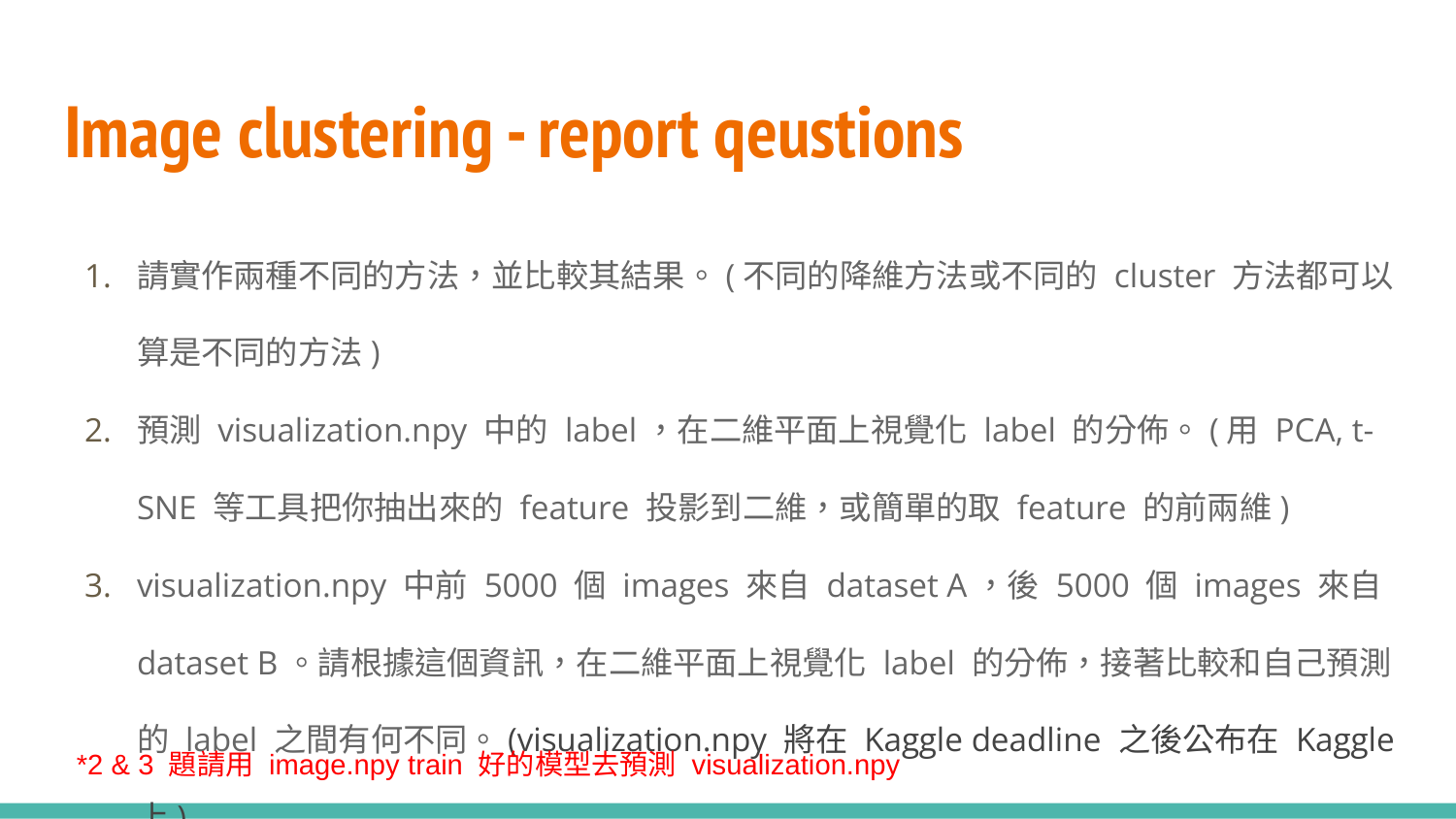

# Image clustering - report qeustions
請實作兩種不同的方法，並比較其結果。(不同的降維方法或不同的 cluster 方法都可以算是不同的方法)
預測 visualization.npy 中的 label，在二維平面上視覺化 label 的分佈。(用 PCA, t-SNE 等工具把你抽出來的 feature 投影到二維，或簡單的取 feature 的前兩維)
visualization.npy 中前 5000 個 images 來自 dataset A，後 5000 個 images 來自 dataset B。請根據這個資訊，在二維平面上視覺化 label 的分佈，接著比較和自己預測的 label 之間有何不同。(visualization.npy 將在 Kaggle deadline 之後公布在 Kaggle 上)
*2 & 3 題請用 image.npy train 好的模型去預測 visualization.npy